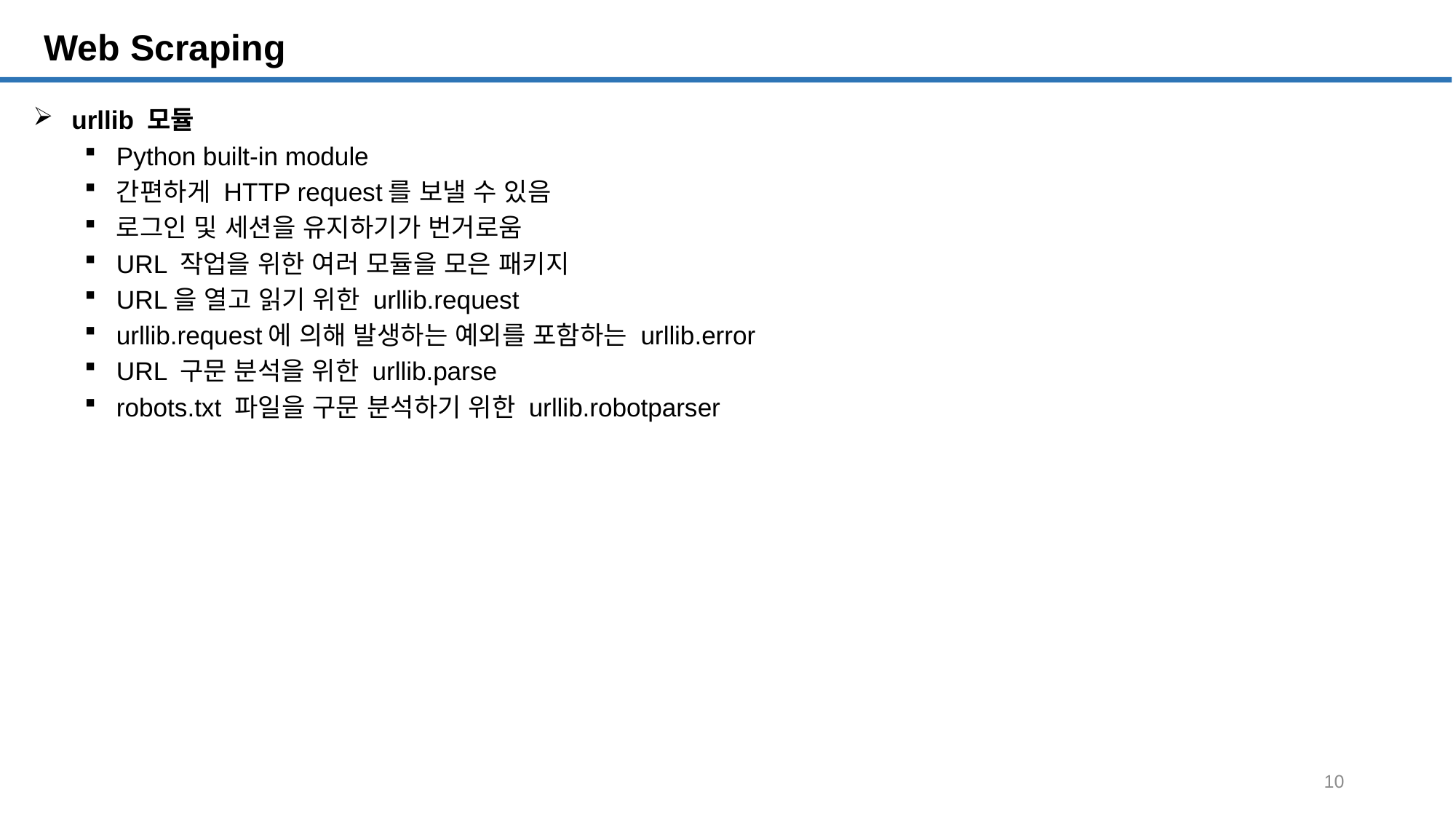

SQL 튜닝 개요
# Web Scraping

urllib 모듈
Python built-in module
간편하게 HTTP request를 보낼 수 있음
로그인 및 세션을 유지하기가 번거로움
URL 작업을 위한 여러 모듈을 모은 패키지
URL을 열고 읽기 위한 urllib.request
urllib.request에 의해 발생하는 예외를 포함하는 urllib.error
URL 구문 분석을 위한 urllib.parse
robots.txt 파일을 구문 분석하기 위한 urllib.robotparser
10